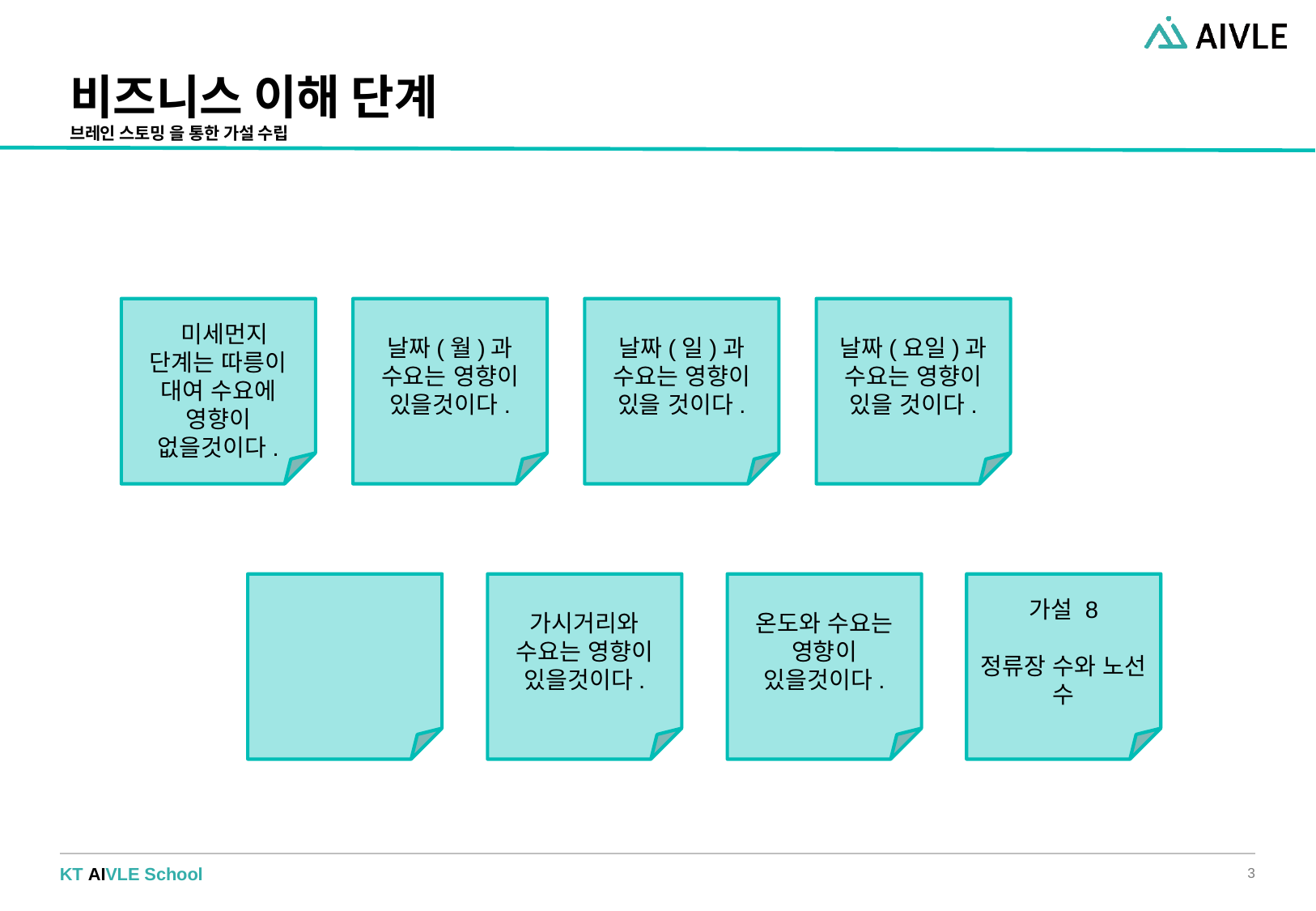

# 비즈니스 이해 단계 브레인 스토밍 을 통한 가설 수립

 미세먼지 단계는 따릉이 대여 수요에 영향이 없을것이다.

날짜(월)과 수요는 영향이 있을것이다.
날짜(일)과 수요는 영향이 있을 것이다.
날짜(요일)과 수요는 영향이 있을 것이다.

가시거리와 수요는 영향이 있을것이다.
온도와 수요는 영향이 있을것이다.
가설 8

정류장 수와 노선 수